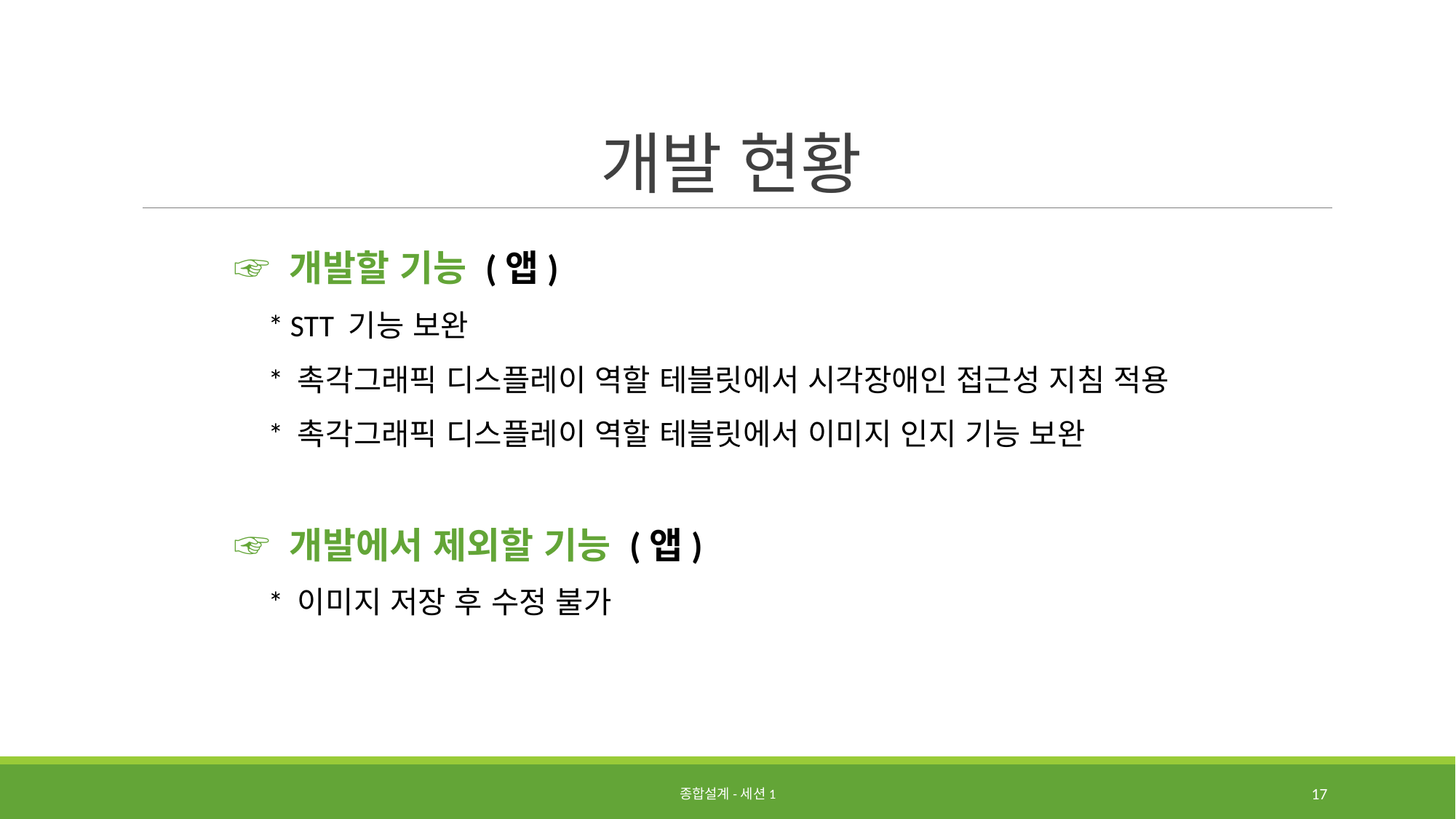

# 개발 현황
☞ 개발할 기능 (앱)
     * STT 기능 보완
     * 촉각그래픽 디스플레이 역할 테블릿에서 시각장애인 접근성 지침 적용
     * 촉각그래픽 디스플레이 역할 테블릿에서 이미지 인지 기능 보완

☞ 개발에서 제외할 기능 (앱)
     * 이미지 저장 후 수정 불가

종합설계-세션1
17